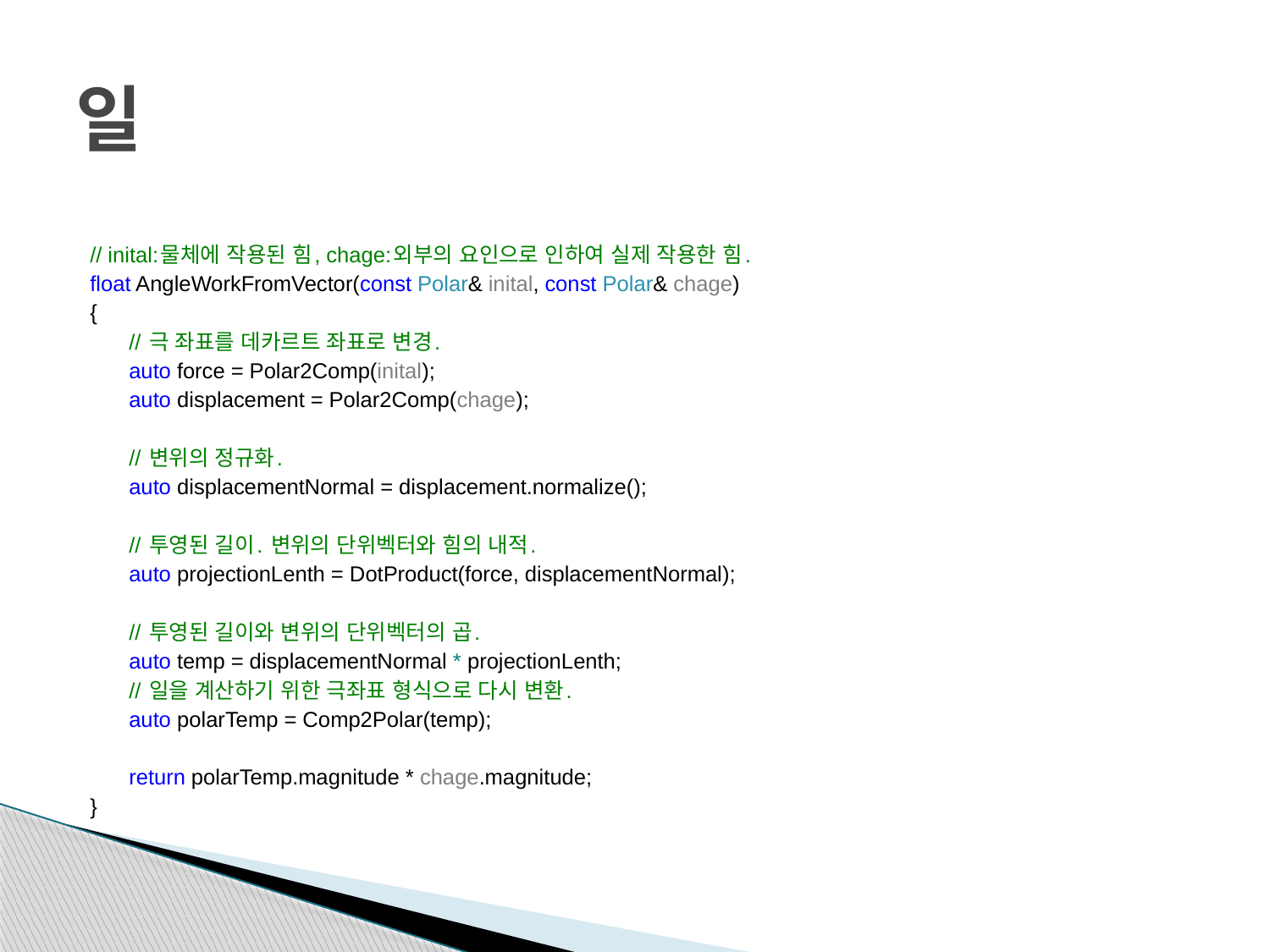

# 일

// inital:물체에 작용된 힘, chage:외부의 요인으로 인하여 실제 작용한 힘.
float AngleWorkFromVector(const Polar& inital, const Polar& chage)
{
	 // 극 좌표를 데카르트 좌표로 변경.
	 auto force = Polar2Comp(inital);
 	 auto displacement = Polar2Comp(chage);

	 // 변위의 정규화.
	 auto displacementNormal = displacement.normalize();

	 // 투영된 길이. 변위의 단위벡터와 힘의 내적.
	 auto projectionLenth = DotProduct(force, displacementNormal);

	 // 투영된 길이와 변위의 단위벡터의 곱.
	 auto temp = displacementNormal * projectionLenth;
	 // 일을 계산하기 위한 극좌표 형식으로 다시 변환.
	 auto polarTemp = Comp2Polar(temp);

	 return polarTemp.magnitude * chage.magnitude;
}